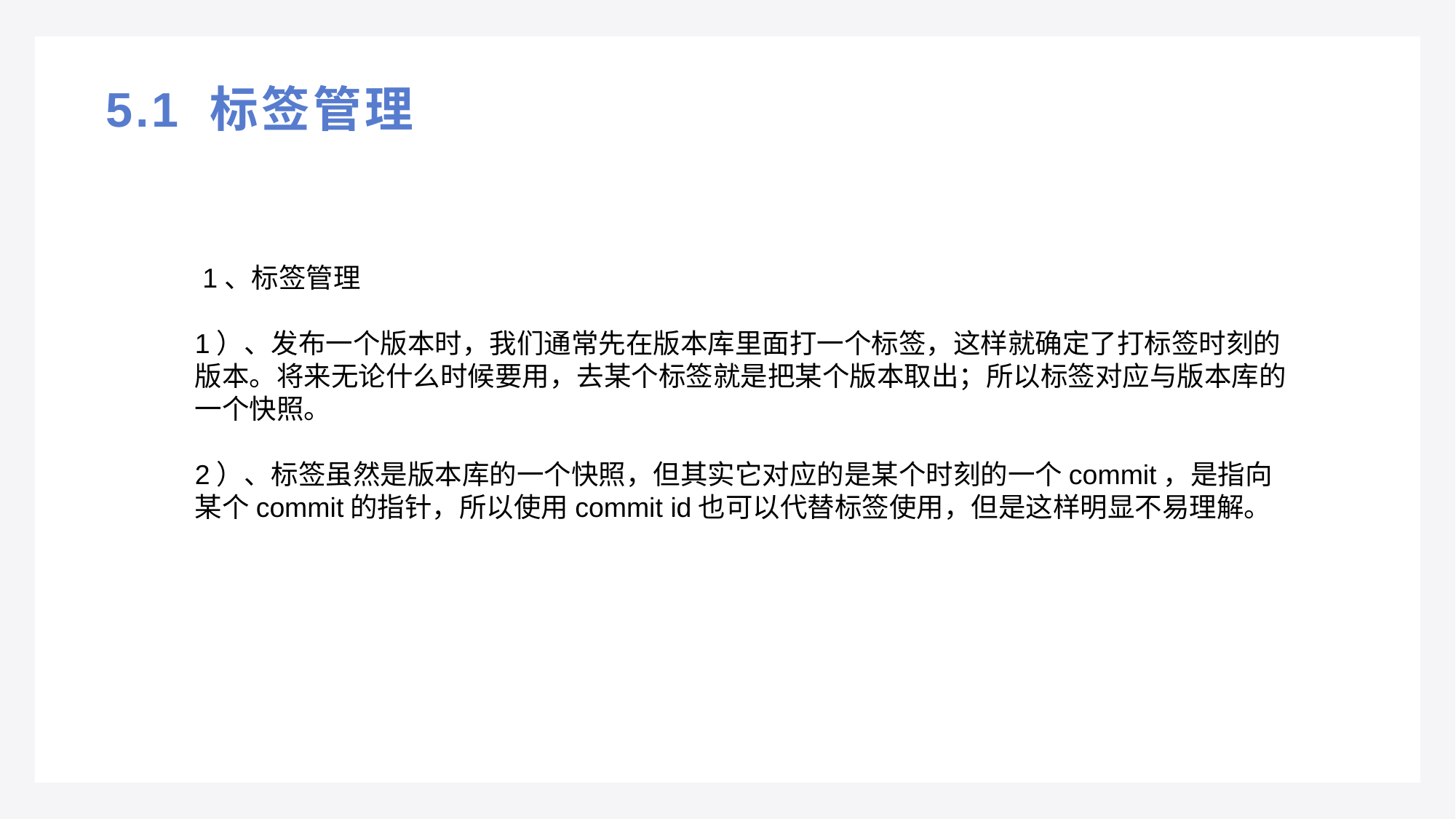

# 5.1 标签管理
 1、标签管理

1）、发布一个版本时，我们通常先在版本库里面打一个标签，这样就确定了打标签时刻的版本。将来无论什么时候要用，去某个标签就是把某个版本取出；所以标签对应与版本库的一个快照。

2）、标签虽然是版本库的一个快照，但其实它对应的是某个时刻的一个commit，是指向某个commit的指针，所以使用commit id也可以代替标签使用，但是这样明显不易理解。